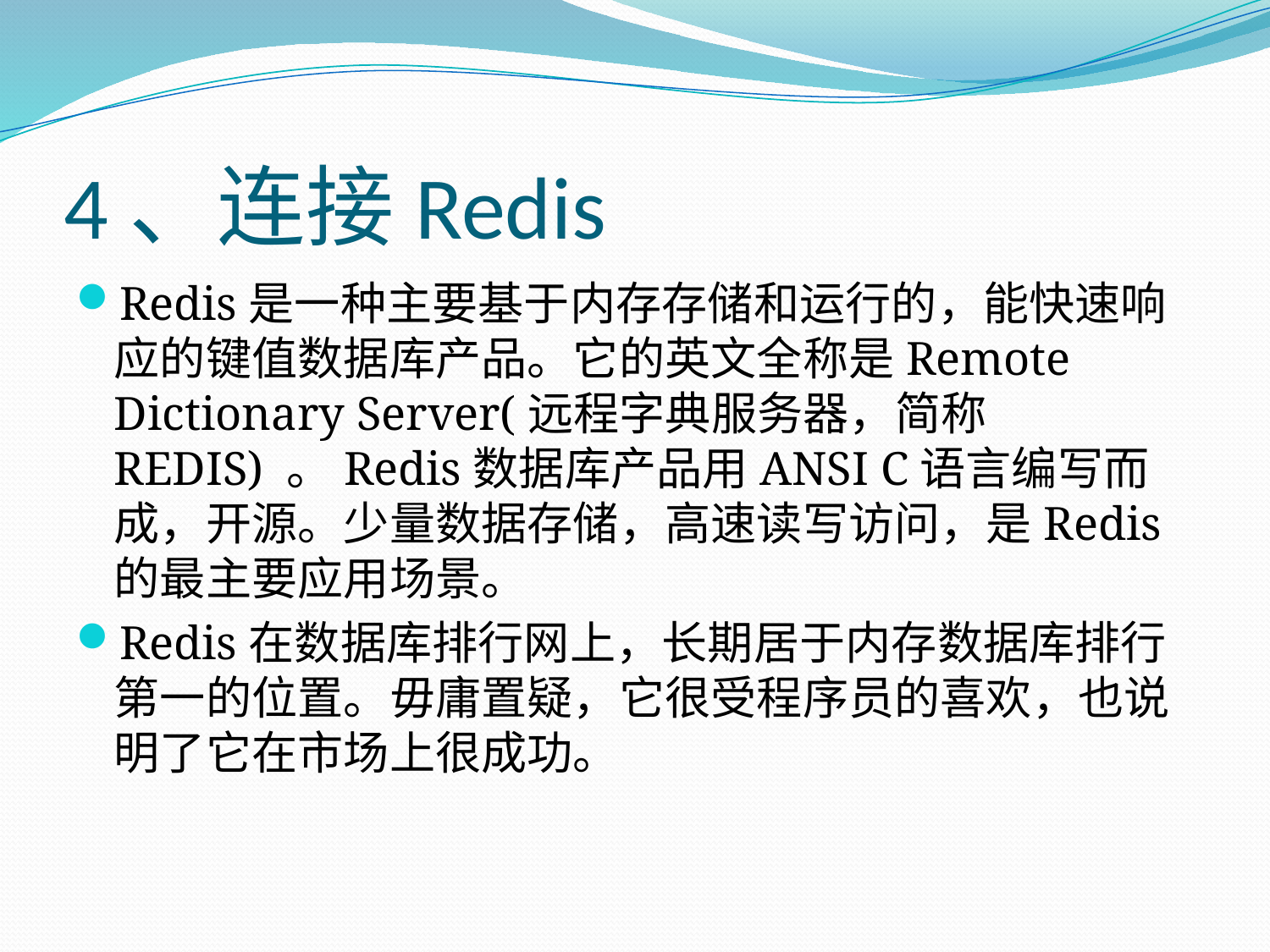

# 4、连接Redis
Redis是一种主要基于内存存储和运行的，能快速响应的键值数据库产品。它的英文全称是Remote Dictionary Server(远程字典服务器，简称REDIS) 。Redis数据库产品用ANSI C语言编写而成，开源。少量数据存储，高速读写访问，是Redis的最主要应用场景。
Redis在数据库排行网上，长期居于内存数据库排行第一的位置。毋庸置疑，它很受程序员的喜欢，也说明了它在市场上很成功。